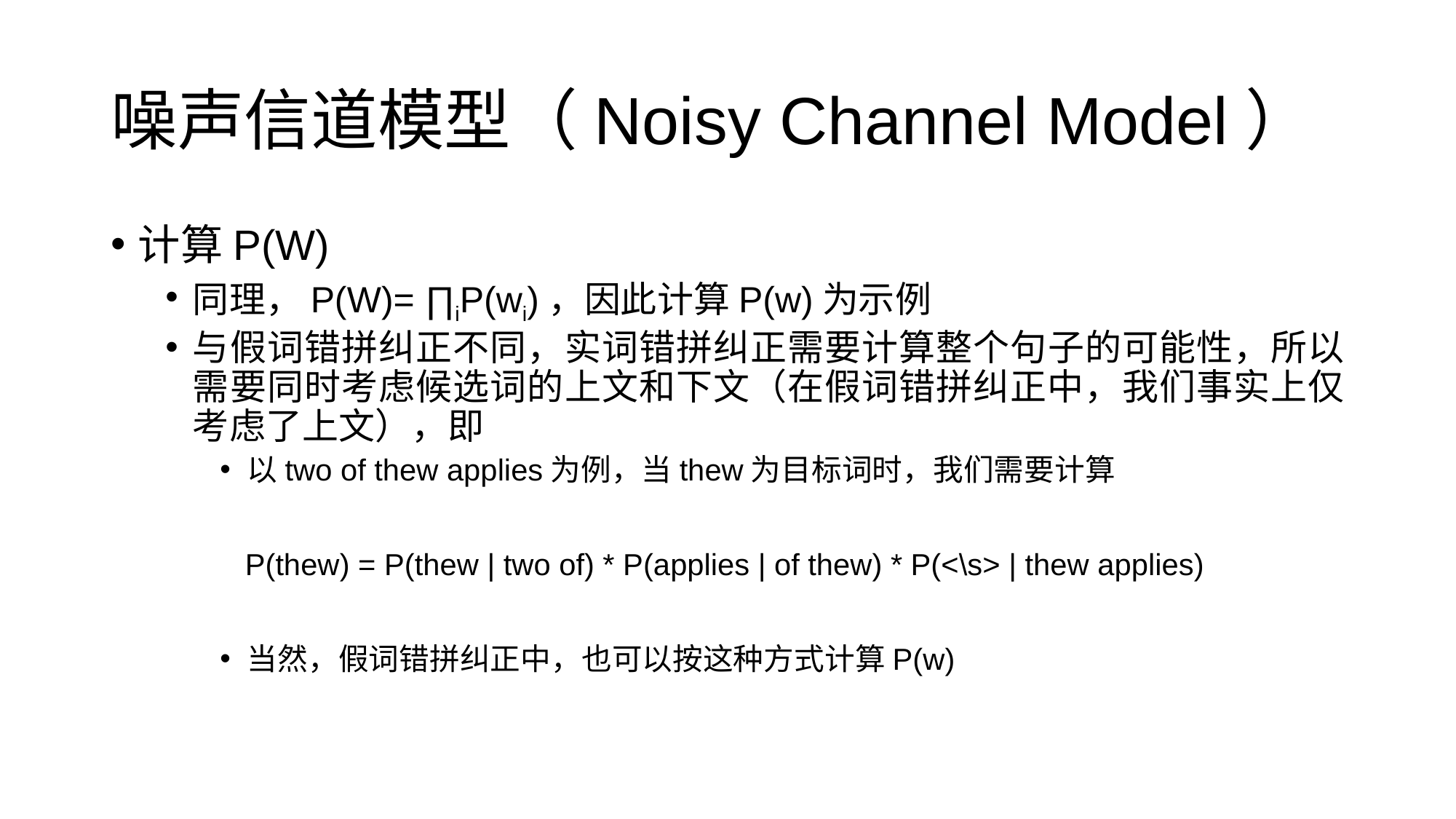

# 噪声信道模型（Noisy Channel Model）
计算P(W)
同理，P(W)= ∏iP(wi)，因此计算P(w)为示例
与假词错拼纠正不同，实词错拼纠正需要计算整个句子的可能性，所以需要同时考虑候选词的上文和下文（在假词错拼纠正中，我们事实上仅考虑了上文），即
以two of thew applies为例，当thew为目标词时，我们需要计算

   P(thew) = P(thew | two of) * P(applies | of thew) * P(<\s> | thew applies)

当然，假词错拼纠正中，也可以按这种方式计算P(w)